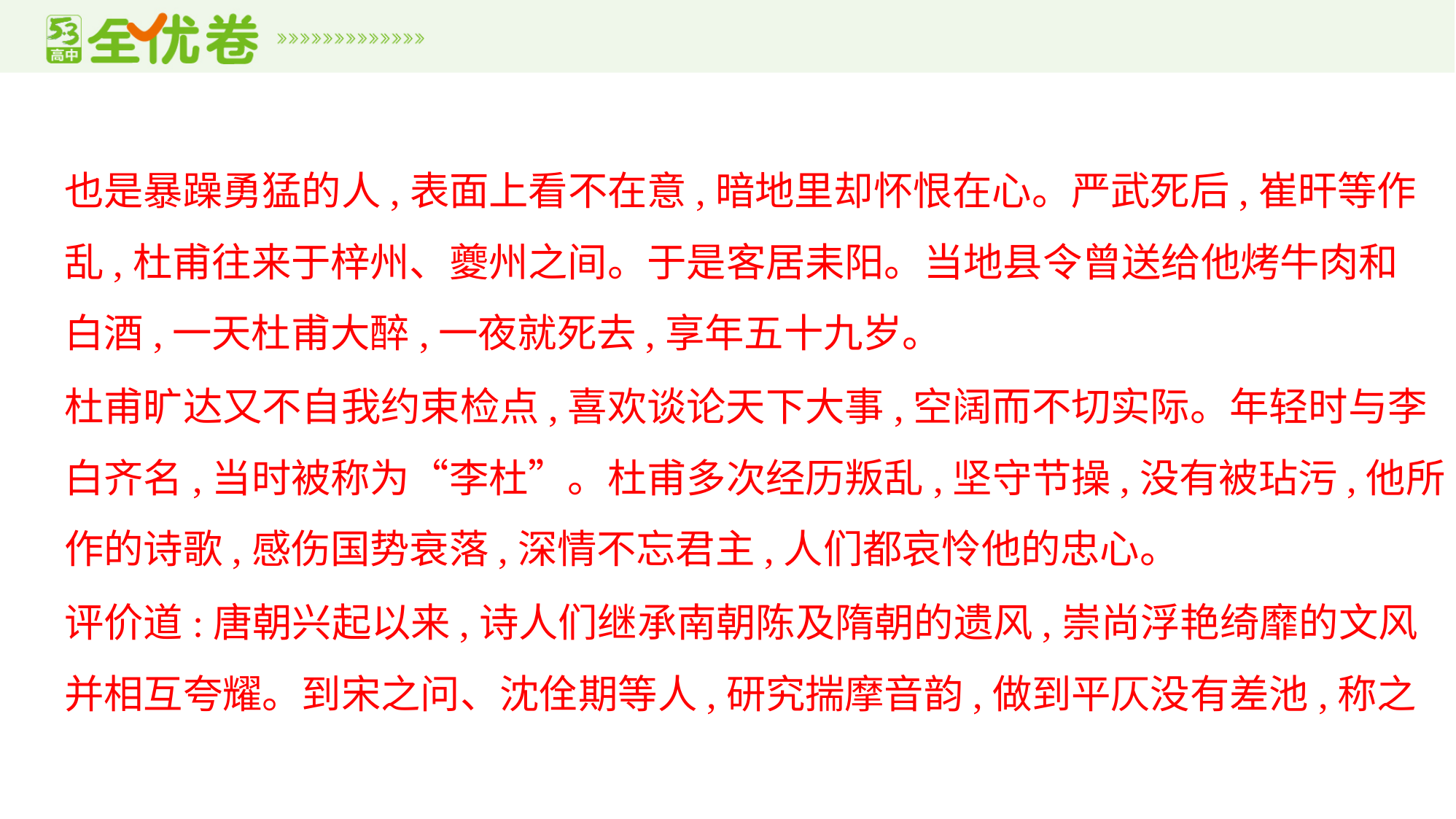

也是暴躁勇猛的人,表面上看不在意,暗地里却怀恨在心。严武死后,崔旰等作
乱,杜甫往来于梓州、夔州之间。于是客居耒阳。当地县令曾送给他烤牛肉和
白酒,一天杜甫大醉,一夜就死去,享年五十九岁。
杜甫旷达又不自我约束检点,喜欢谈论天下大事,空阔而不切实际。年轻时与李
白齐名,当时被称为“李杜”。杜甫多次经历叛乱,坚守节操,没有被玷污,他所
作的诗歌,感伤国势衰落,深情不忘君主,人们都哀怜他的忠心。
评价道:唐朝兴起以来,诗人们继承南朝陈及隋朝的遗风,崇尚浮艳绮靡的文风
并相互夸耀。到宋之问、沈佺期等人,研究揣摩音韵,做到平仄没有差池,称之